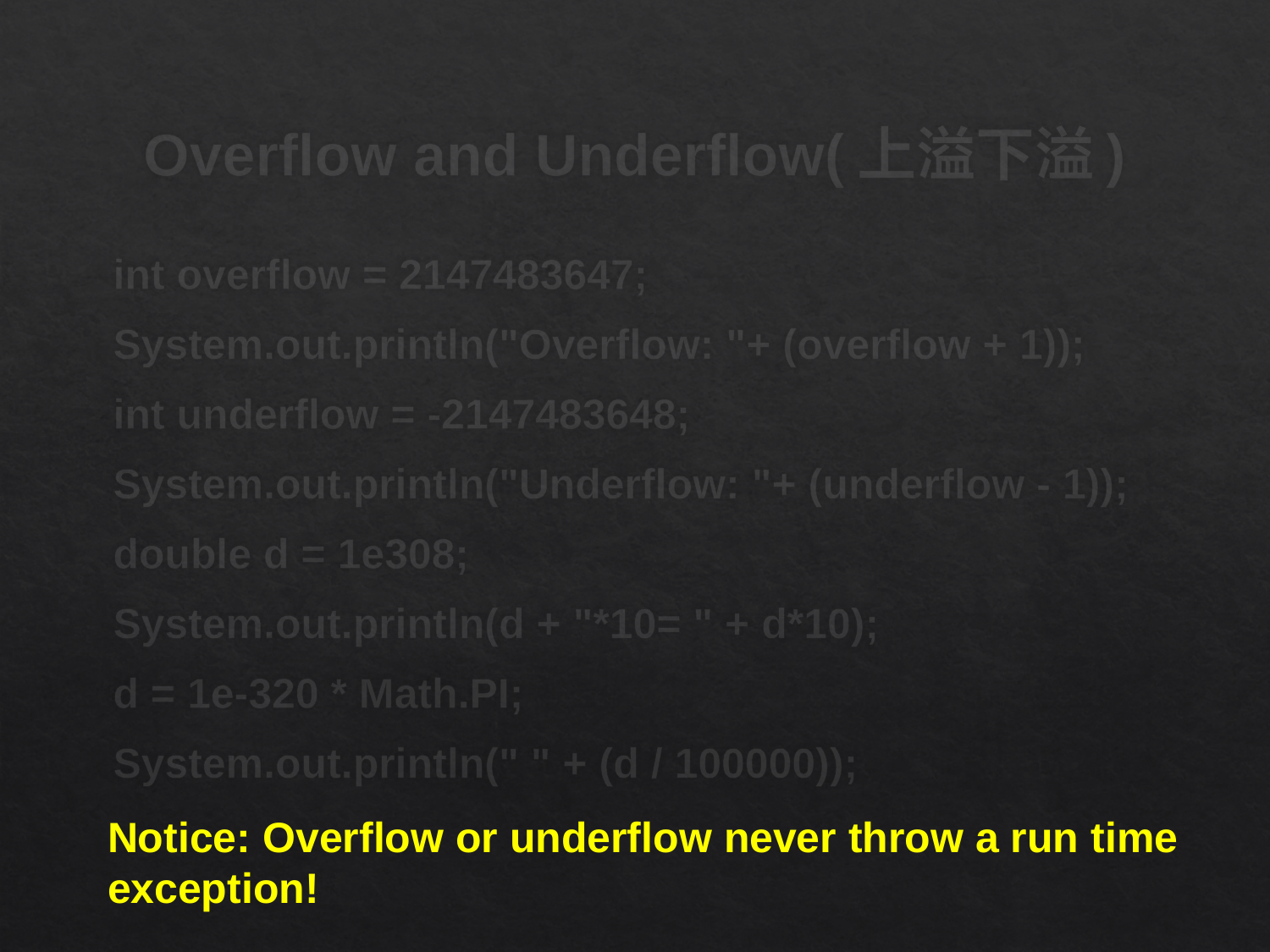

# Overflow and Underflow(上溢下溢)
int overflow = 2147483647;
System.out.println("Overflow: "+ (overflow + 1));
int underflow = -2147483648;
System.out.println("Underflow: "+ (underflow - 1));
double d = 1e308;
System.out.println(d + "*10= " + d*10);
d = 1e-320 * Math.PI;
System.out.println(" " + (d / 100000));
Notice: Overflow or underflow never throw a run time exception!